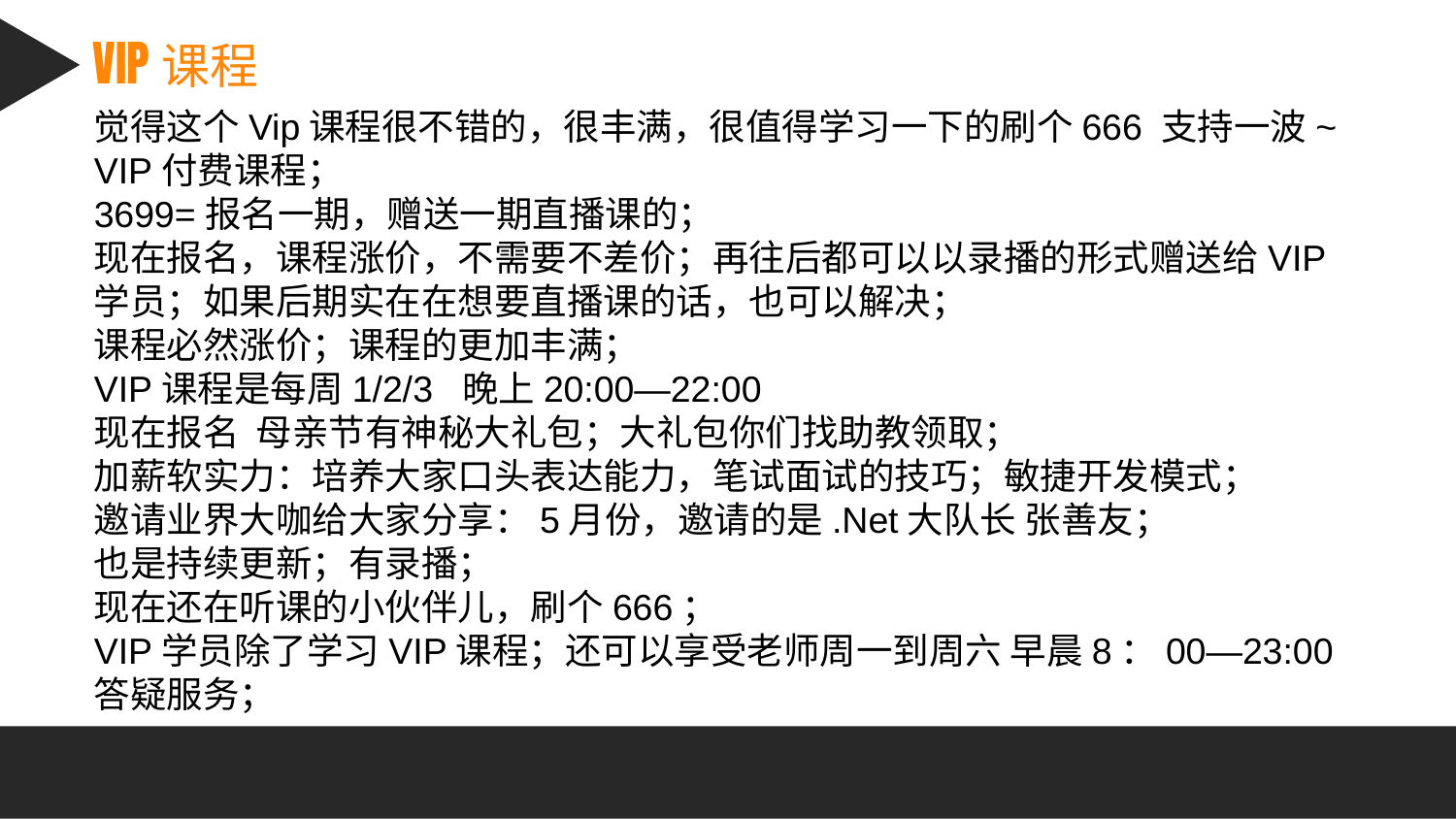

VIP课程
觉得这个Vip课程很不错的，很丰满，很值得学习一下的刷个666 支持一波~
VIP付费课程；
3699=报名一期，赠送一期直播课的；
现在报名，课程涨价，不需要不差价；再往后都可以以录播的形式赠送给VIP学员；如果后期实在在想要直播课的话，也可以解决；
课程必然涨价；课程的更加丰满；
VIP课程是每周1/2/3  晚上20:00—22:00
现在报名  母亲节有神秘大礼包；大礼包你们找助教领取；
加薪软实力：培养大家口头表达能力，笔试面试的技巧；敏捷开发模式；
邀请业界大咖给大家分享：5月份，邀请的是.Net大队长 张善友；
也是持续更新；有录播；
现在还在听课的小伙伴儿，刷个666；
VIP学员除了学习VIP课程；还可以享受老师周一到周六 早晨8：00—23:00答疑服务；